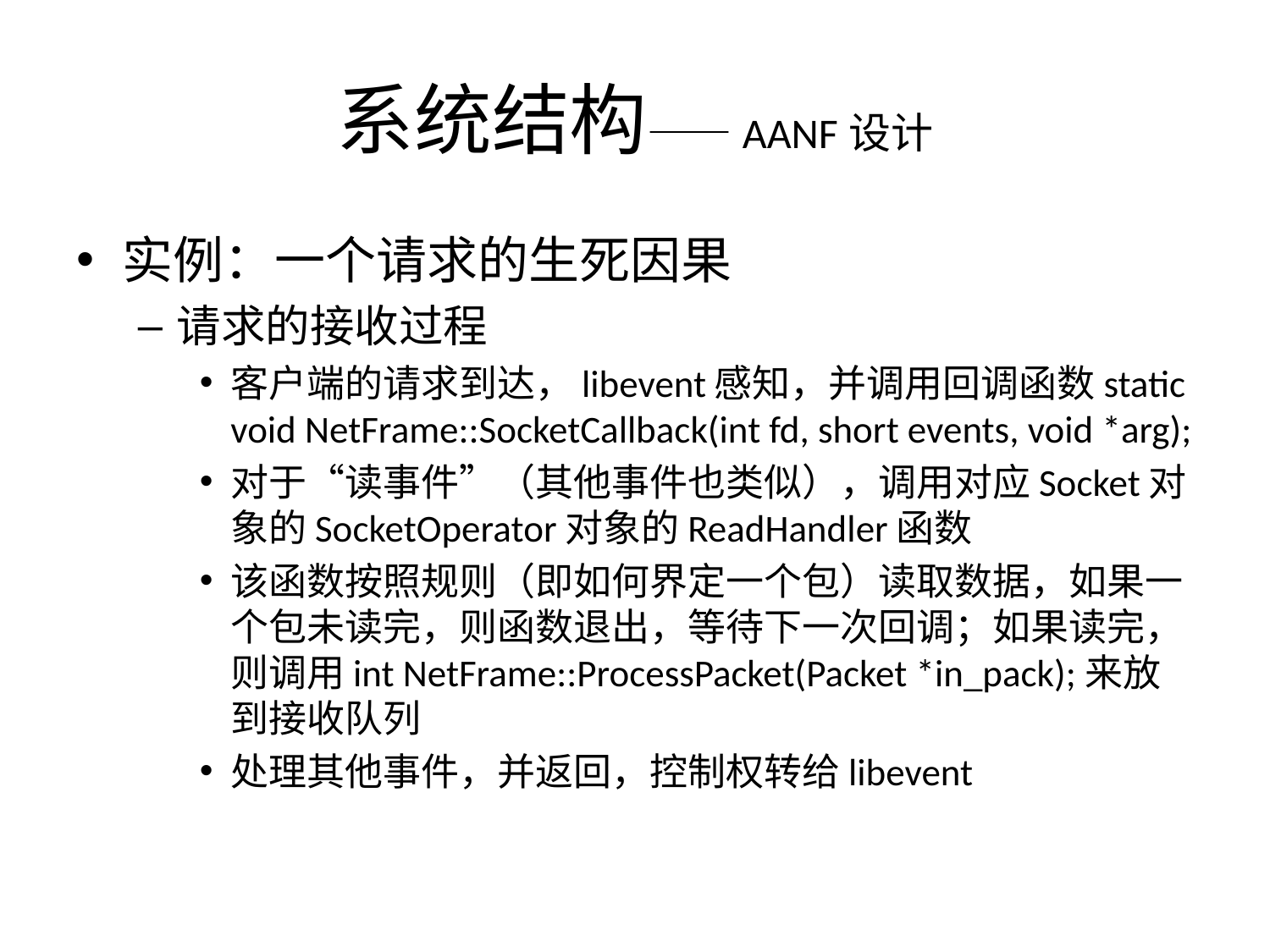

# 系统结构——AANF设计
实例：一个请求的生死因果
请求的接收过程
客户端的请求到达，libevent感知，并调用回调函数static void NetFrame::SocketCallback(int fd, short events, void *arg);
对于“读事件”（其他事件也类似），调用对应Socket对象的SocketOperator对象的ReadHandler函数
该函数按照规则（即如何界定一个包）读取数据，如果一个包未读完，则函数退出，等待下一次回调；如果读完，则调用int NetFrame::ProcessPacket(Packet *in_pack);来放到接收队列
处理其他事件，并返回，控制权转给libevent